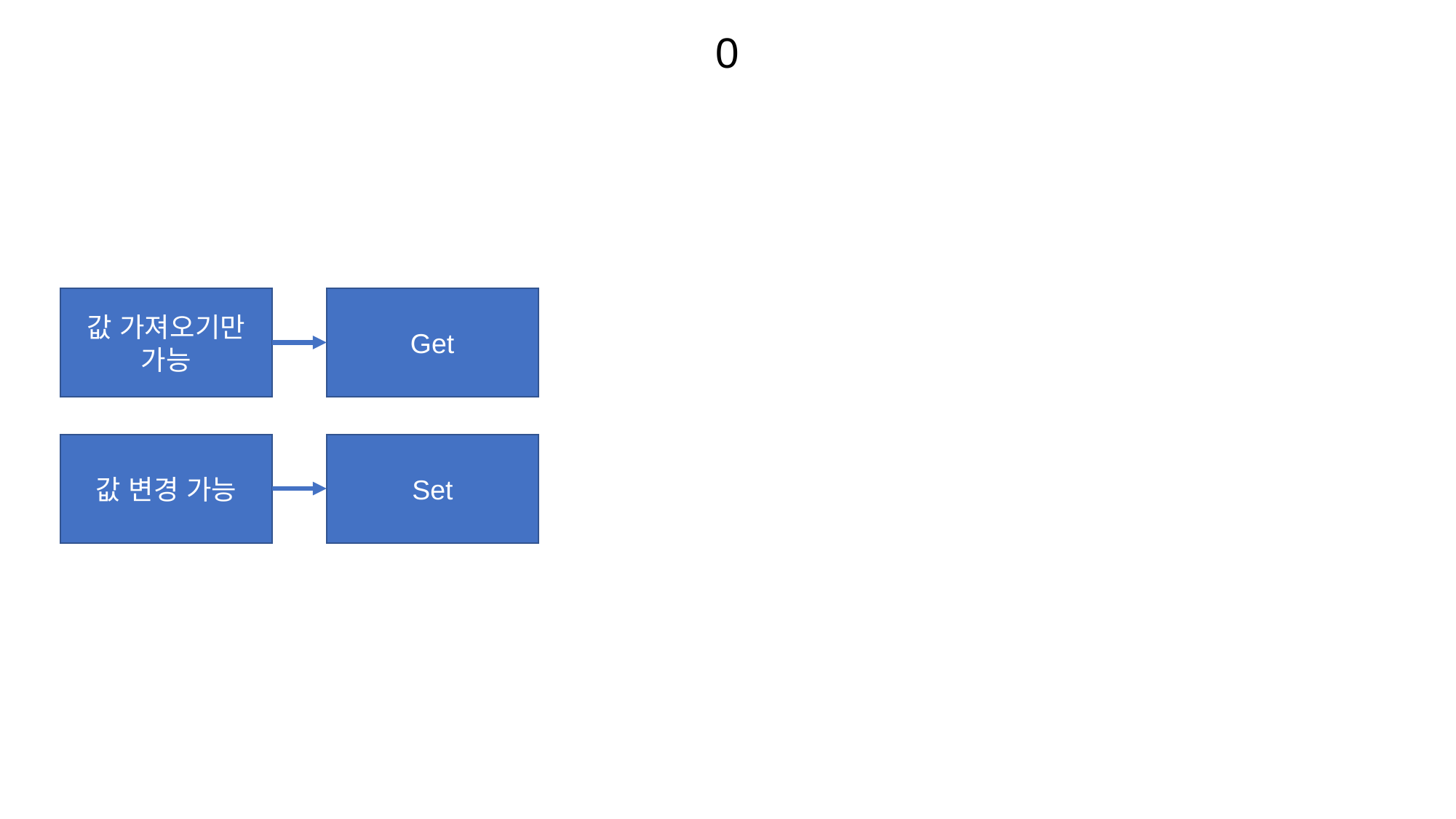

0
값 가져오기만 가능
Get
값 변경 가능
Set